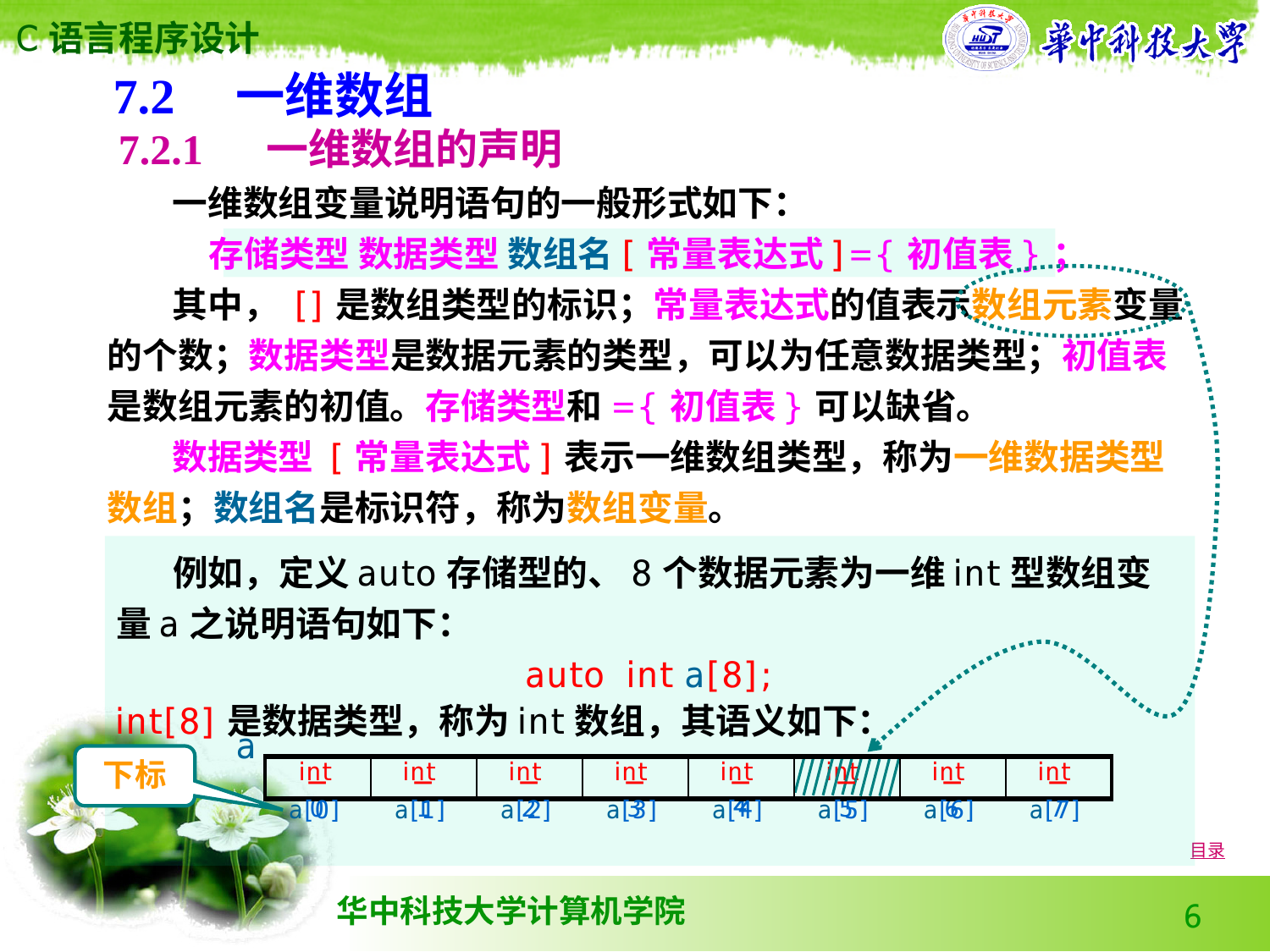

7.2　一维数组
7.2.1 　一维数组的声明
       一维数组变量说明语句的一般形式如下：
存储类型 数据类型 数组名[常量表达式]={初值表}；
       其中， []是数组类型的标识；常量表达式的值表示数组元素变量的个数；数据类型是数据元素的类型，可以为任意数据类型；初值表是数组元素的初值。存储类型和={初值表}可以缺省。
       数据类型 [常量表达式]表示一维数组类型，称为一维数据类型数组；数组名是标识符，称为数组变量。

      例如，定义auto存储型的、8个数据元素为一维int型数组变量a之说明语句如下：
auto  int a[8];

int[8]是数据类型，称为int数组，其语义如下：
a
下标
|  |  |  |  |  |  |  |  |
| --- | --- | --- | --- | --- | --- | --- | --- |
| int | int | int | int | int | int | int | int |
| --- | --- | --- | --- | --- | --- | --- | --- |
| － | － | － | － | － | － | － | － |
| --- | --- | --- | --- | --- | --- | --- | --- |
| 0 | 1 | 2 | 3 | 4 | 5 | 6 | 7 |
| --- | --- | --- | --- | --- | --- | --- | --- |
| a[0] | a[1] | a[2] | a[3] | a[4] | a[5] | a[6] | a[7] |
| --- | --- | --- | --- | --- | --- | --- | --- |
目录
6